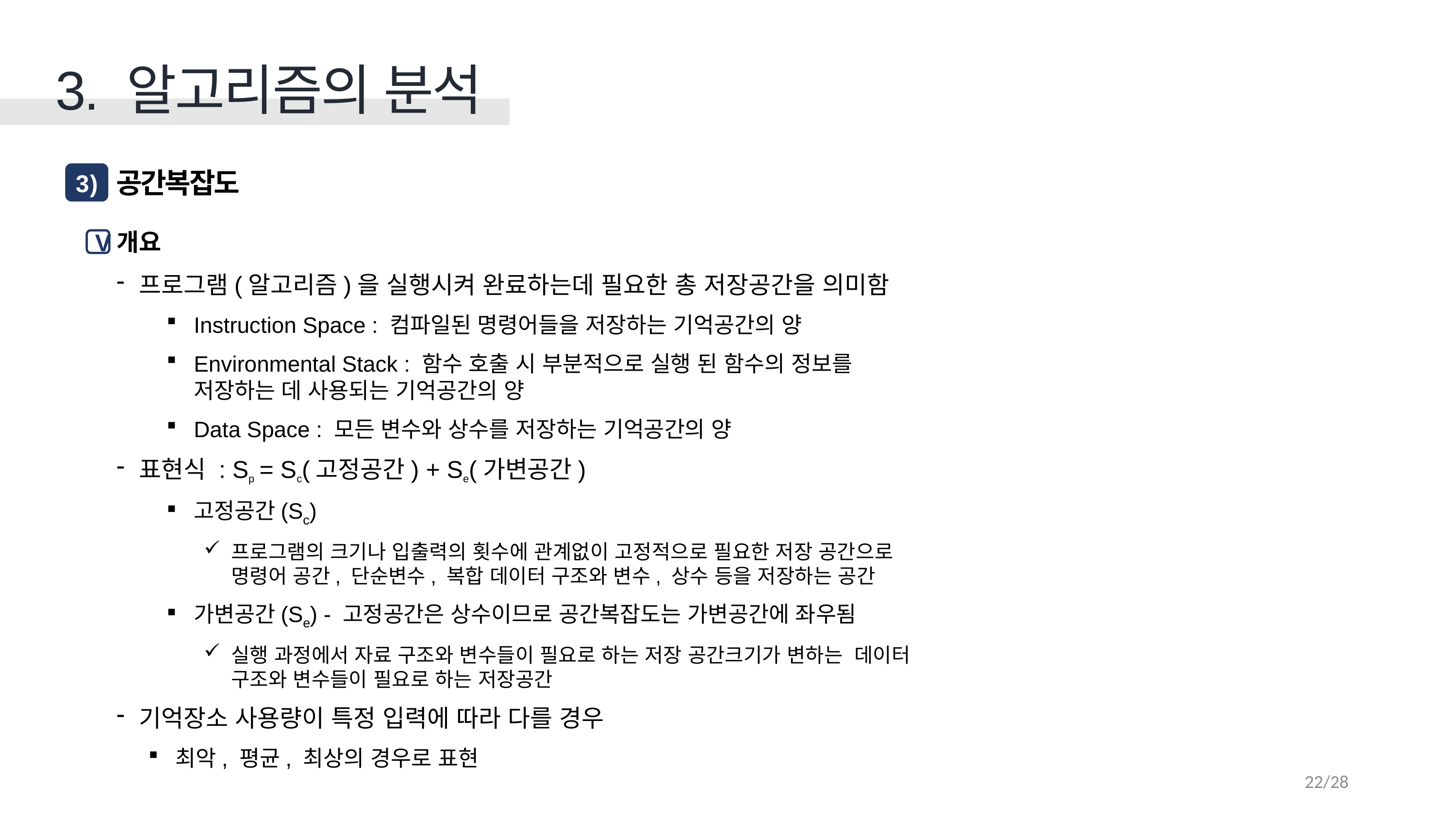

3. 알고리즘의 분석

공간복잡도
3 )
개요
V
프로그램(알고리즘)을 실행시켜 완료하는데 필요한 총 저장공간을 의미함

Instruction Space : 컴파일된 명령어들을 저장하는 기억공간의 양

Environmental Stack : 함수 호출 시 부분적으로 실행 된 함수의 정보를
저장하는 데 사용되는 기억공간의 양

Data Space : 모든 변수와 상수를 저장하는 기억공간의 양

표현식 : Sp = Sc(고정공간) + Se(가변공간)

고정공간(Sc)

프로그램의 크기나 입출력의 횟수에 관계없이 고정적으로 필요한 저장 공간으로
명령어 공간, 단순변수, 복합 데이터 구조와 변수, 상수 등을 저장하는 공간

가변공간(Se) - 고정공간은 상수이므로 공간복잡도는 가변공간에 좌우됨

실행 과정에서 자료 구조와 변수들이 필요로 하는 저장 공간크기가 변하는  데이터
구조와 변수들이 필요로 하는 저장공간

기억장소 사용량이 특정 입력에 따라 다를 경우

최악, 평균, 최상의 경우로 표현
22/28